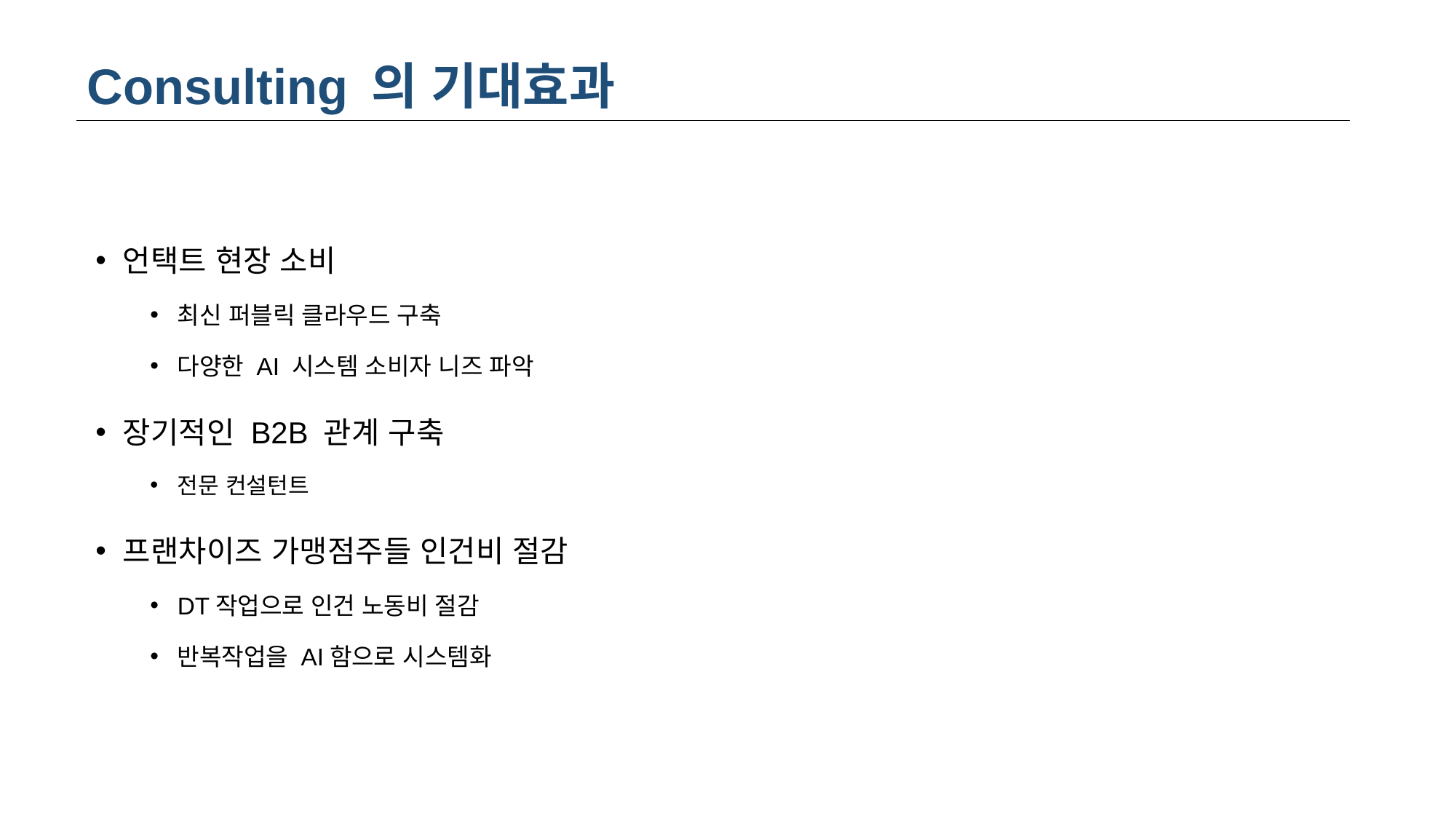

# Consulting 의 기대효과
언택트 현장 소비
최신 퍼블릭 클라우드 구축
다양한 AI 시스템 소비자 니즈 파악
장기적인 B2B 관계 구축
전문 컨설턴트
프랜차이즈 가맹점주들 인건비 절감
DT작업으로 인건 노동비 절감
반복작업을 AI함으로 시스템화